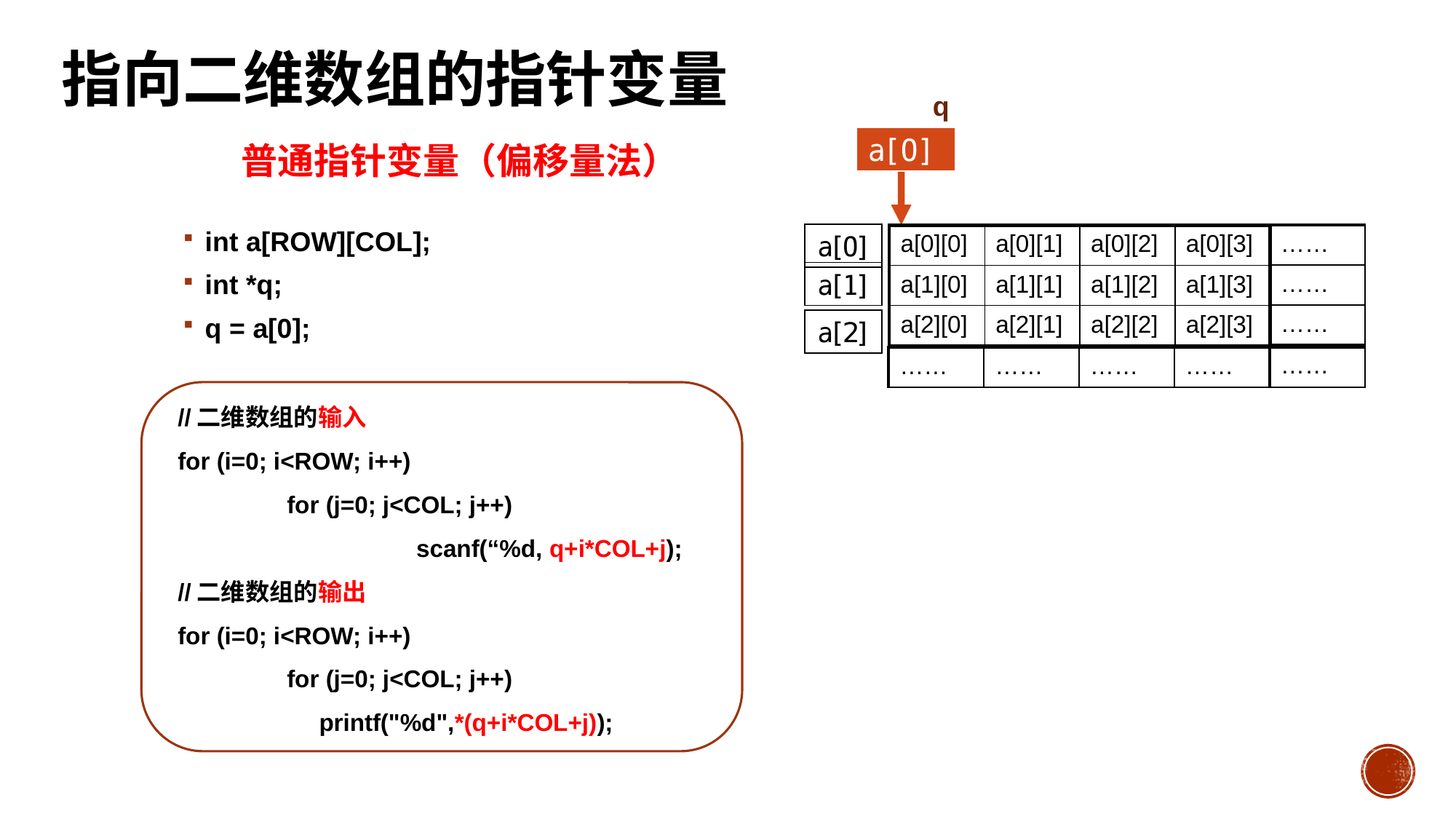

# 指向二维数组的指针变量 普通指针变量（偏移量法）
q
a[0]

int a[ROW][COL];
int *q;
q = a[0];
a[0]
| …… |
| --- |
| …… |
| …… |
| a[0][0] | a[0][1] | a[0][2] | a[0][3] |
| --- | --- | --- | --- |
| a[1][0] | a[1][1] | a[1][2] | a[1][3] |
| a[2][0] | a[2][1] | a[2][2] | a[2][3] |
| …… |
| --- |
| …… | …… | …… | …… |
| --- | --- | --- | --- |
a[1]
a[2]

//二维数组的输入
for (i=0; i<ROW; i++)
	for (j=0; j<COL; j++)
	  	   scanf(“%d, q+i*COL+j);
//二维数组的输出
for (i=0; i<ROW; i++)
	for (j=0; j<COL; j++)
                     printf("%d",*(q+i*COL+j));